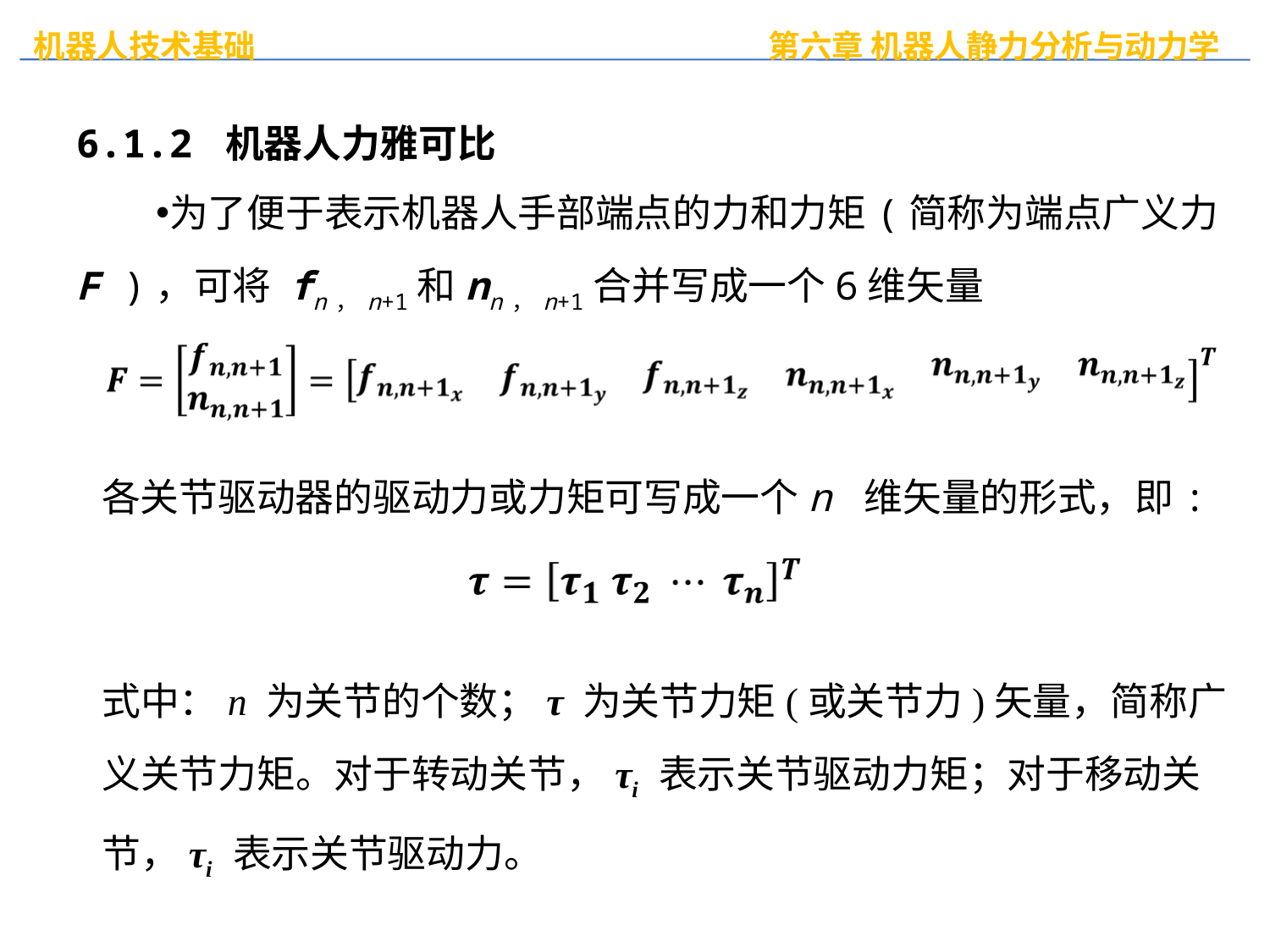

6.1.2 机器人力雅可比
为了便于表示机器人手部端点的力和力矩(简称为端点广义力F )，可将 fn，n+1和nn，n+1合并写成一个6维矢量

各关节驱动器的驱动力或力矩可写成一个n 维矢量的形式，即:

式中：n 为关节的个数；τ 为关节力矩(或关节力)矢量，简称广义关节力矩。对于转动关节，τi  表示关节驱动力矩；对于移动关节，τi  表示关节驱动力。